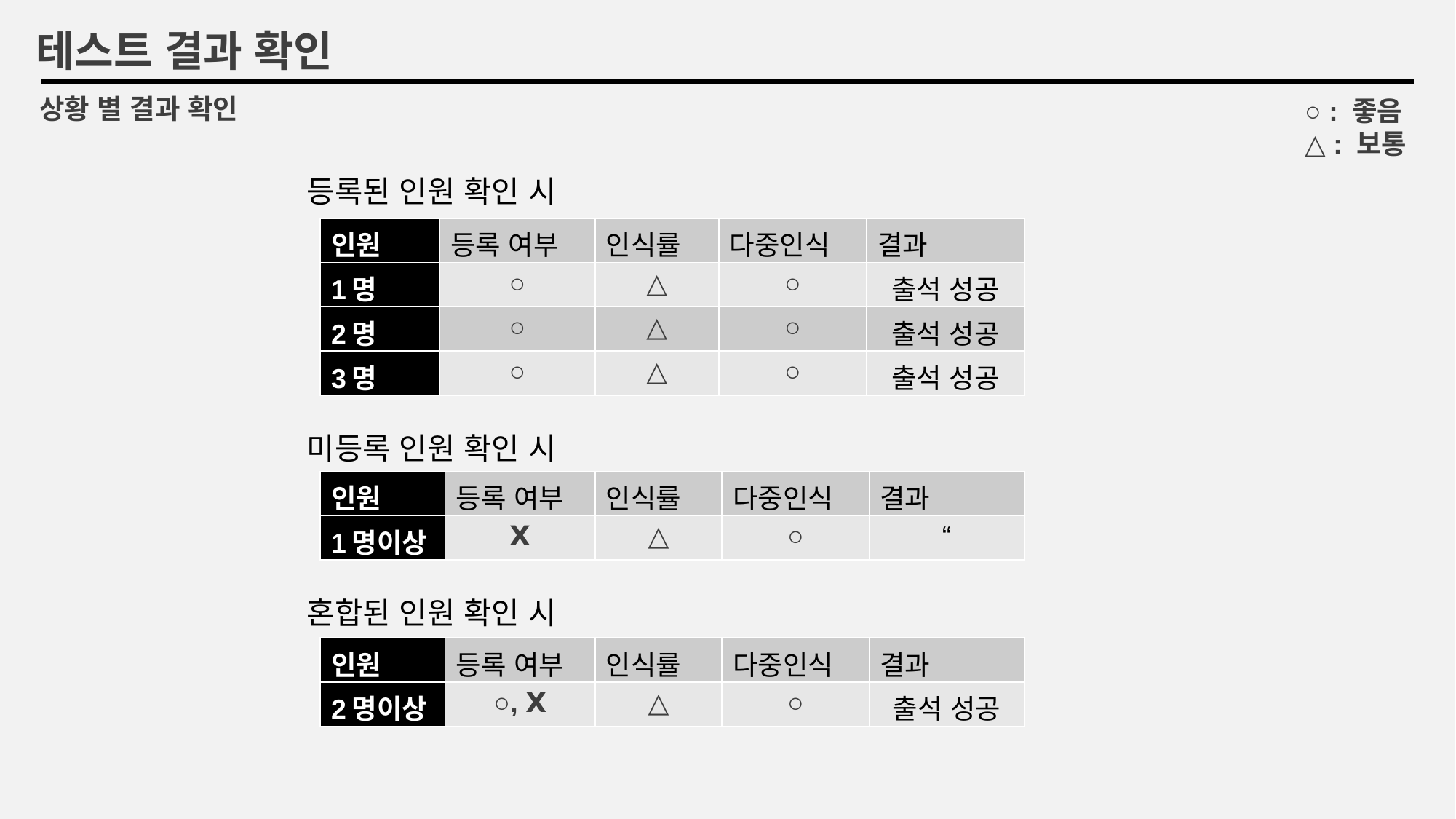

테스트 결과 확인
상황 별 결과 확인
○ : 좋음
△ : 보통
등록된 인원 확인 시
| 인원 | 등록 여부 | 인식률 | 다중인식 | 결과 |
| --- | --- | --- | --- | --- |
| 1명 | ○ | △ | ○ | 출석 성공 |
| 2명 | ○ | △ | ○ | 출석 성공 |
| 3명 | ○ | △ | ○ | 출석 성공 |
미등록 인원 확인 시
| 인원 | 등록 여부 | 인식률 | 다중인식 | 결과 |
| --- | --- | --- | --- | --- |
| 1명이상 | Ⅹ | △ | ○ | “ |
혼합된 인원 확인 시
| 인원 | 등록 여부 | 인식률 | 다중인식 | 결과 |
| --- | --- | --- | --- | --- |
| 2명이상 | ○, Ⅹ | △ | ○ | 출석 성공 |